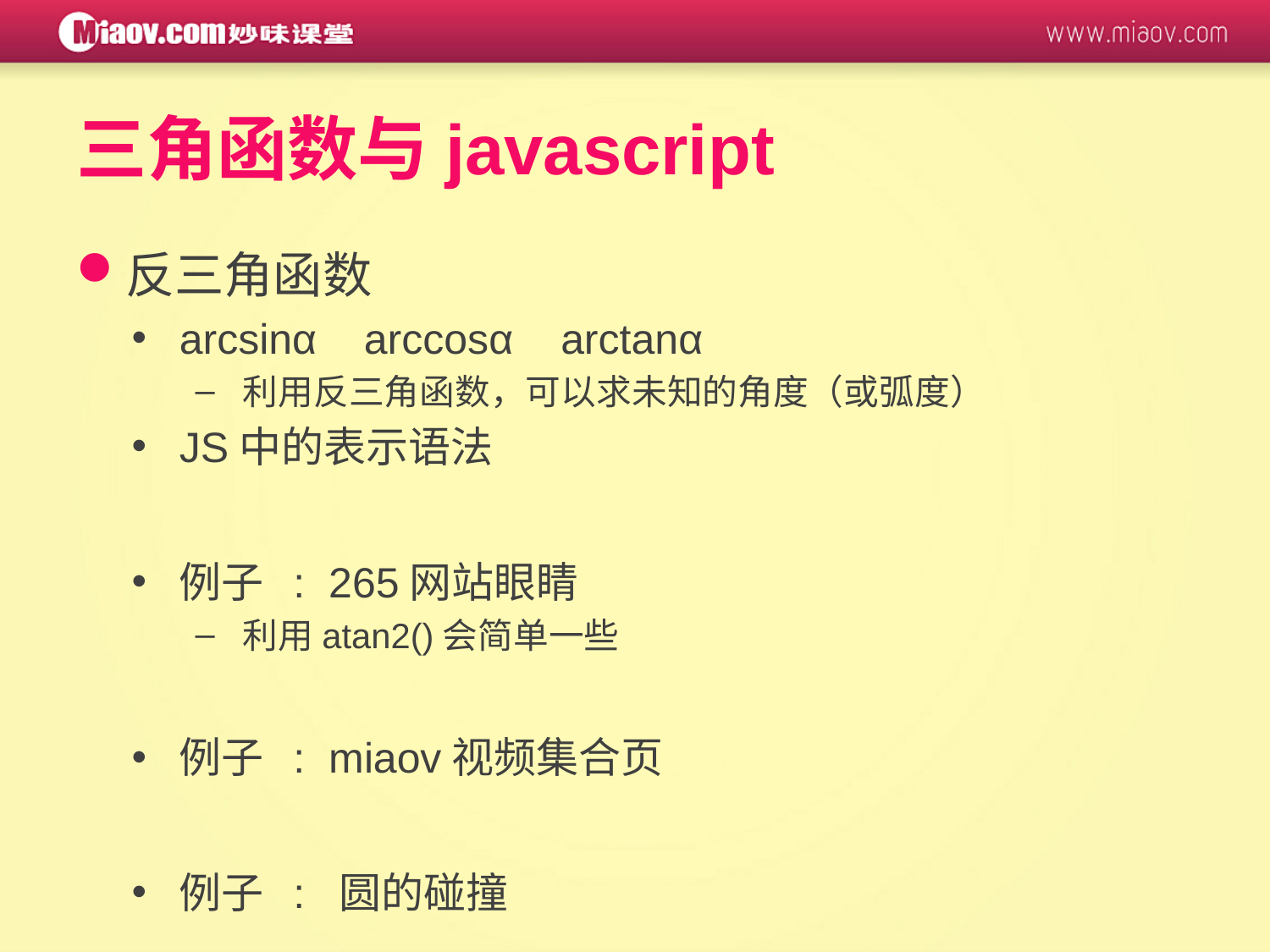

# 三角函数与javascript
反三角函数
arcsinα    arccosα    arctanα
利用反三角函数，可以求未知的角度（或弧度）
JS中的表示语法

例子  :  265网站眼睛
利用atan2()会简单一些

例子  :  miaov视频集合页

例子  :  圆的碰撞